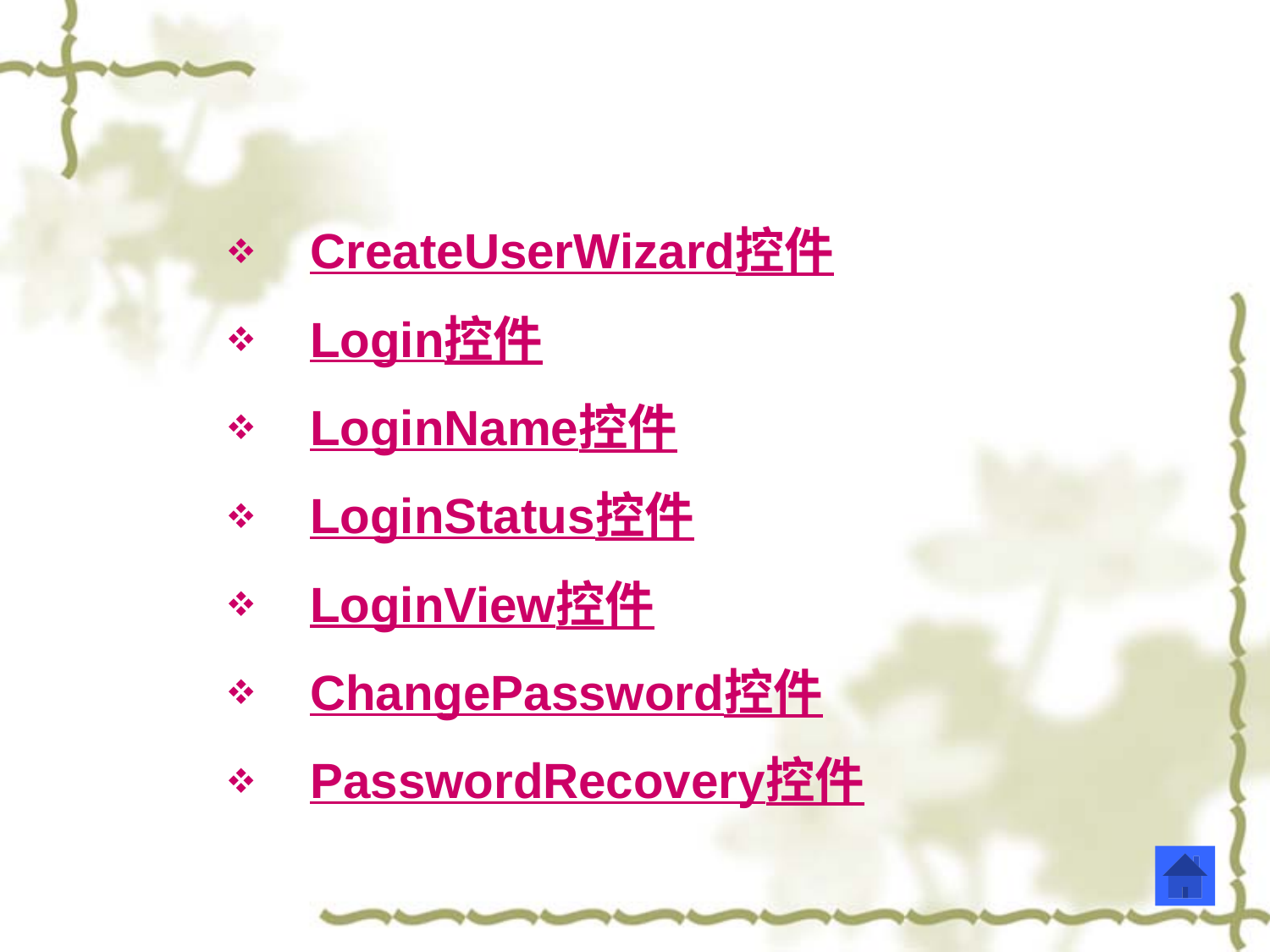

CreateUserWizard控件
Login控件
LoginName控件
LoginStatus控件
LoginView控件
ChangePassword控件
PasswordRecovery控件